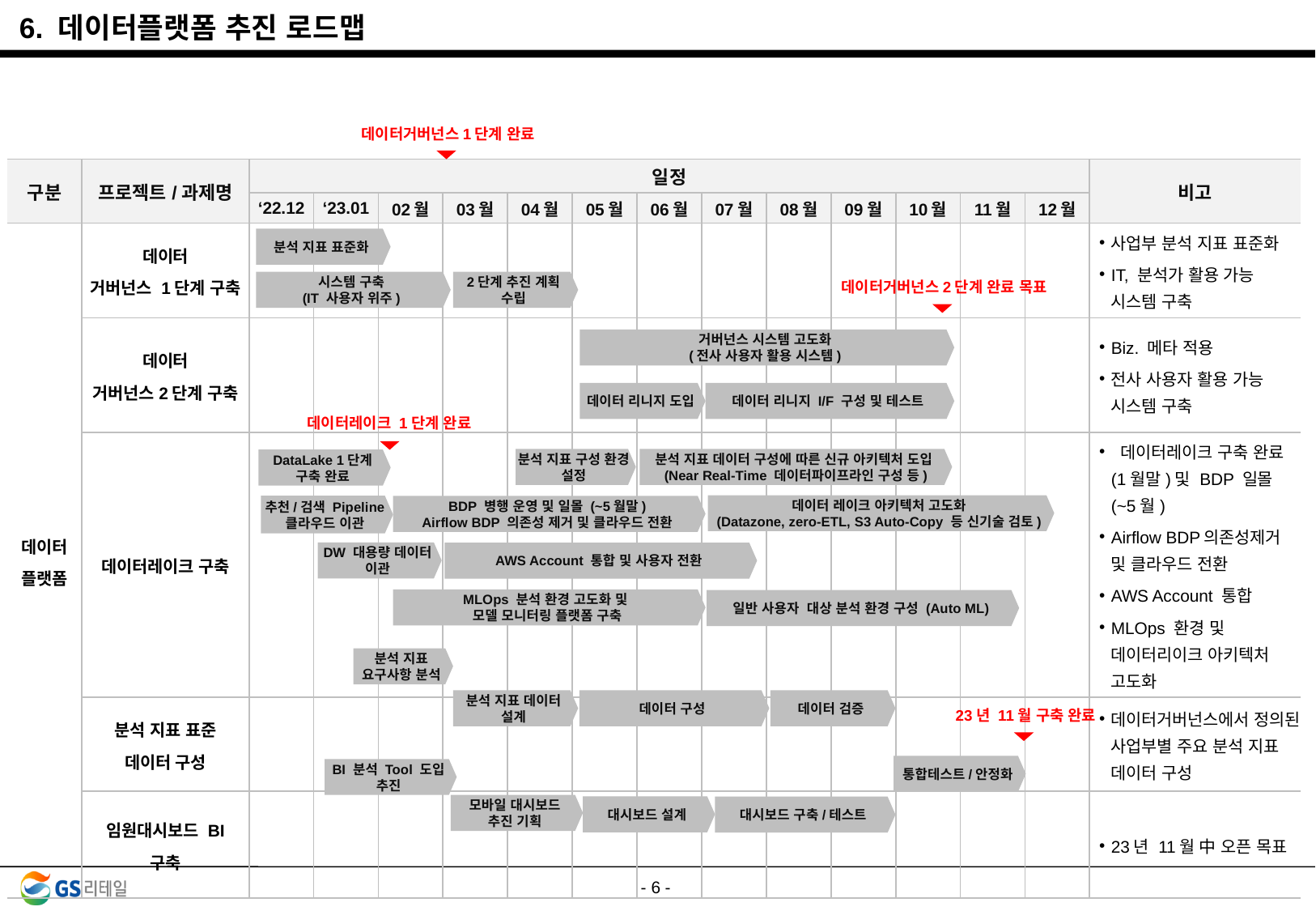

6. 데이터플랫폼 추진 로드맵
데이터거버넌스1단계 완료

| 구분 | 프로젝트/과제명 | 일정 |  |  |  |  |  |  |  |  |  |  |  |  | 비고 |
| --- | --- | --- | --- | --- | --- | --- | --- | --- | --- | --- | --- | --- | --- | --- | --- |
|  |  | ‘22.12 | ‘23.01 | 02월 | 03월 | 04월 | 05월 | 06월 | 07월 | 08월 | 09월 | 10월 | 11월 | 12월 |  |
| 데이터 플랫폼 | 데이터 거버넌스 1단계 구축 |  |  |  |  |  |  |  |  |  |  |  |  |  | 사업부 분석 지표 표준화 IT, 분석가 활용 가능 시스템 구축 |
|  | 데이터 거버넌스2단계 구축 |  |  |  |  |  |  |  |  |  |  |  |  |  | Biz. 메타 적용 전사 사용자 활용 가능 시스템 구축 |
|  | 데이터레이크 구축 |  |  |  |  |  |  |  |  |  |  |  |  |  | 데이터레이크 구축 완료 (1월말)및 BDP 일몰(~5월) Airflow BDP의존성제거 및 클라우드 전환 AWS Account 통합 MLOps 환경 및 데이터리이크 아키텍처 고도화 |
|  | 분석 지표 표준 데이터 구성 |  |  |  |  |  |  |  |  |  |  |  |  |  | 데이터거버넌스에서 정의된 사업부별 주요 분석 지표 데이터 구성 |
|  | 임원대시보드 BI 구축 |  |  |  |  |  |  |  |  |  |  |  |  |  | 23년 11월 中 오픈 목표 |
분석 지표 표준화
데이터거버넌스2단계 완료 목표

시스템 구축
(IT 사용자 위주)
2단계 추진 계획 수립
거버넌스 시스템 고도화
(전사 사용자 활용 시스템)
데이터 리니지 도입
데이터 리니지 I/F 구성 및 테스트
데이터레이크 1단계 완료

분석 지표 구성 환경 설정
분석 지표 데이터 구성에 따른 신규 아키텍처 도입
 (Near Real-Time 데이터파이프라인 구성 등)
DataLake 1단계
구축 완료
데이터 레이크 아키텍처 고도화
(Datazone, zero-ETL, S3 Auto-Copy 등 신기술 검토)
추천/검색 Pipeline
클라우드 이관
BDP 병행 운영 및 일몰 (~5월말)
Airflow BDP 의존성 제거 및 클라우드 전환
DW 대용량 데이터 이관
AWS Account 통합 및 사용자 전환
MLOps 분석 환경 고도화 및
모델 모니터링 플랫폼 구축
일반 사용자  대상 분석 환경 구성 (Auto ML)
분석 지표 요구사항 분석
분석 지표 데이터 설계
데이터 구성
데이터 검증
23년 11월 구축 완료

통합테스트/안정화
BI 분석 Tool 도입 추진
모바일 대시보드
추진 기획
대시보드 설계
대시보드 구축/테스트
- 6 -